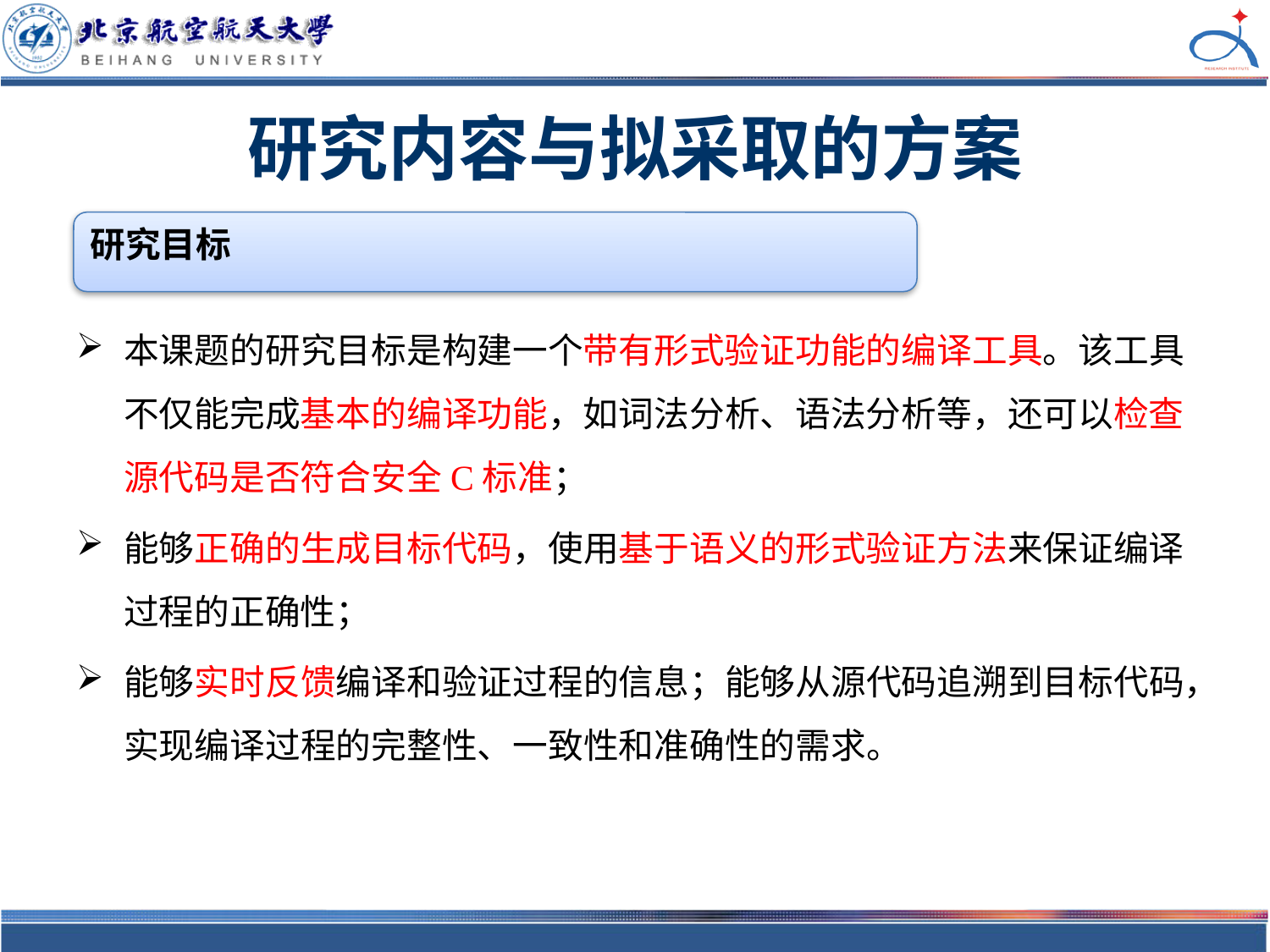

# 研究内容与拟采取的方案

本课题的研究目标是构建一个带有形式验证功能的编译工具。该工具不仅能完成基本的编译功能，如词法分析、语法分析等，还可以检查源代码是否符合安全C标准；
能够正确的生成目标代码，使用基于语义的形式验证方法来保证编译过程的正确性；
能够实时反馈编译和验证过程的信息；能够从源代码追溯到目标代码，实现编译过程的完整性、一致性和准确性的需求。

研究目标